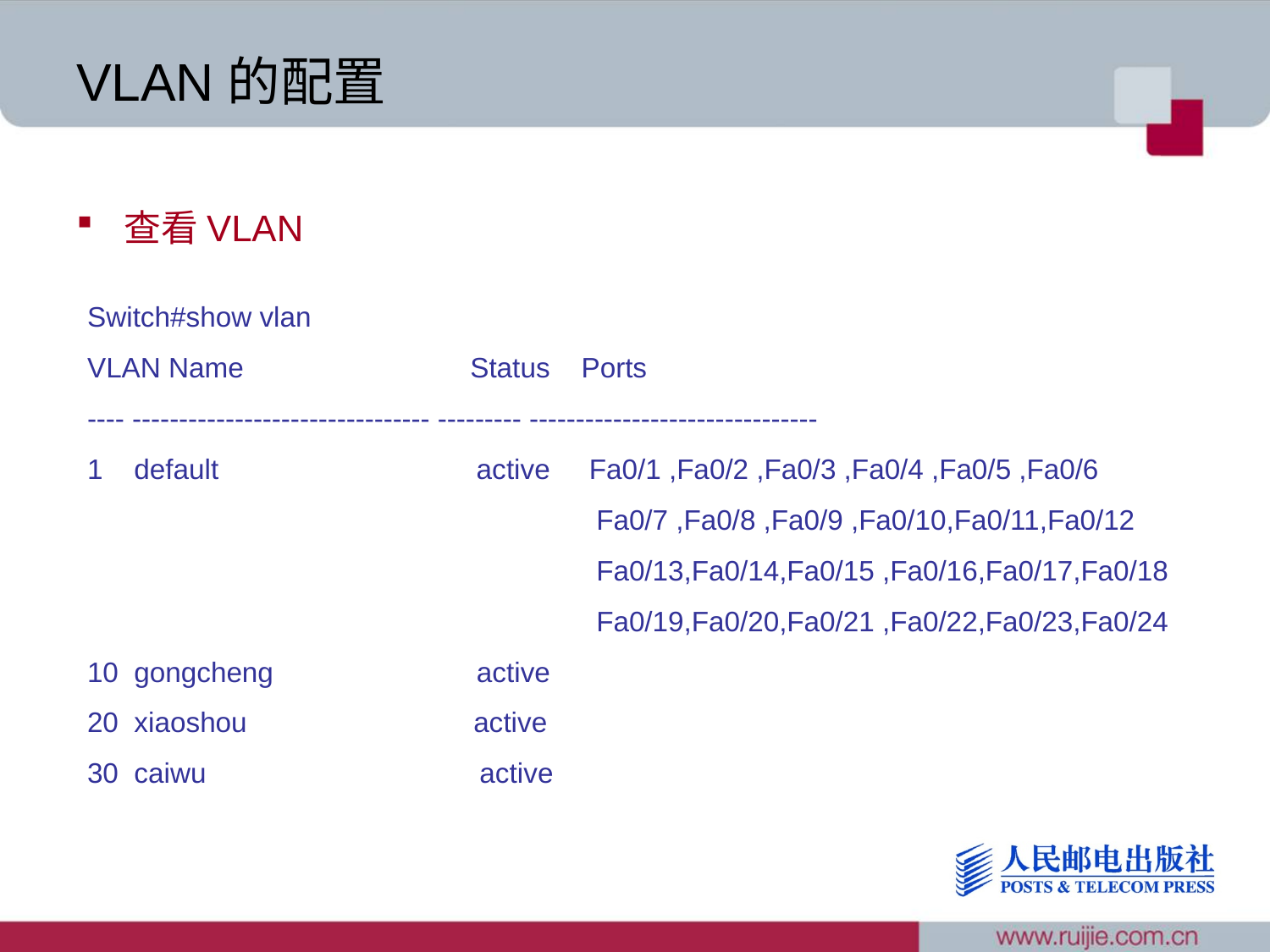

# VLAN的配置
查看VLAN

Switch#show vlan
VLAN Name                             Status    Ports
---- -------------------------------- --------- -------------------------------
1    default                                 active     Fa0/1 ,Fa0/2 ,Fa0/3 ,Fa0/4 ,Fa0/5 ,Fa0/6
                                                                 Fa0/7 ,Fa0/8 ,Fa0/9 ,Fa0/10,Fa0/11,Fa0/12
                                                                 Fa0/13,Fa0/14,Fa0/15 ,Fa0/16,Fa0/17,Fa0/18
                                                                 Fa0/19,Fa0/20,Fa0/21 ,Fa0/22,Fa0/23,Fa0/24
10  gongcheng                          active
20  xiaoshou                             active
30  caiwu                                   active